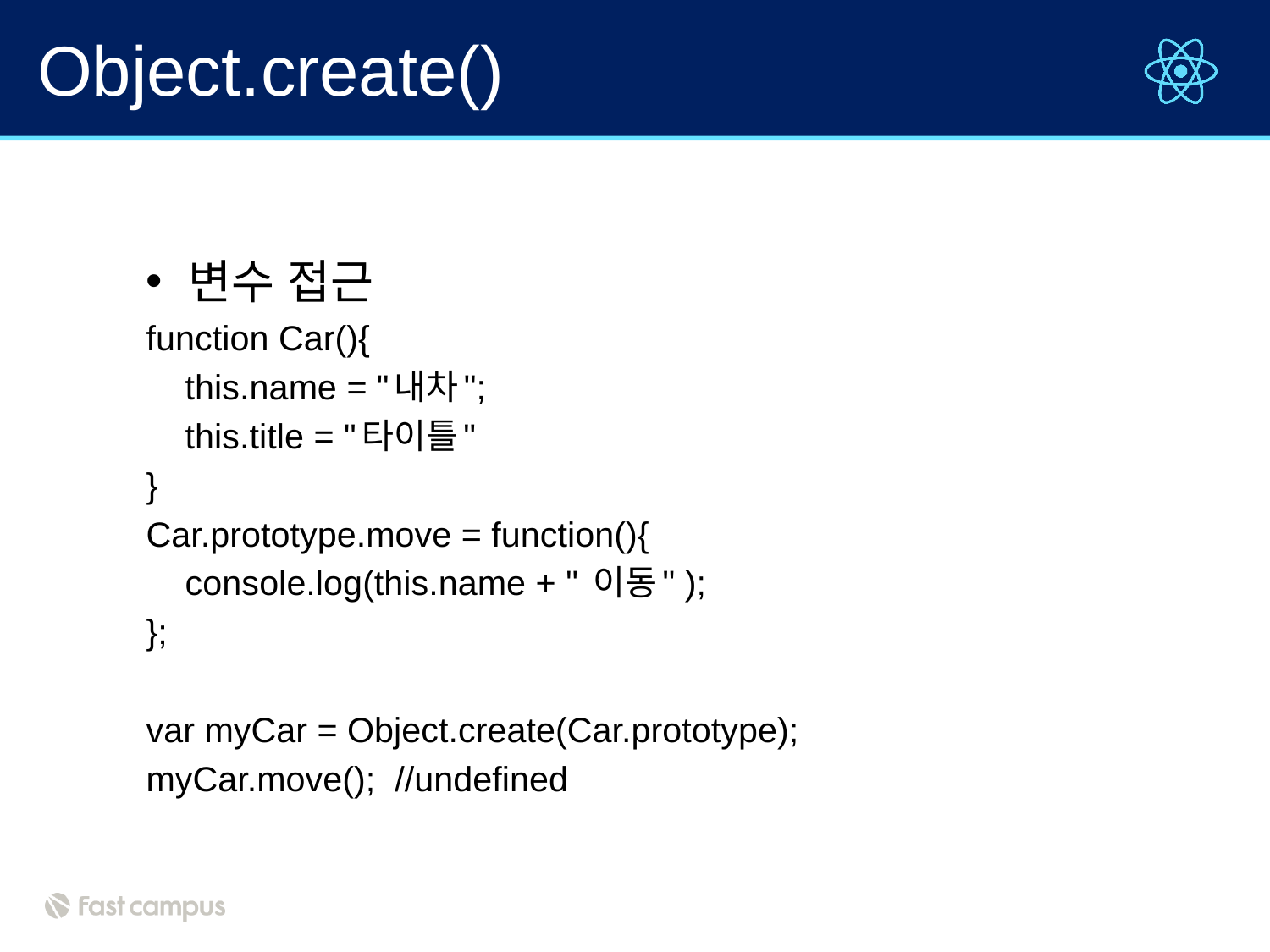

# Object.create()
변수 접근
function Car(){
    this.name = "내차";
    this.title = "타이틀"
}
Car.prototype.move = function(){
    console.log(this.name + " 이동" );
};

var myCar = Object.create(Car.prototype);
myCar.move();  //undefined